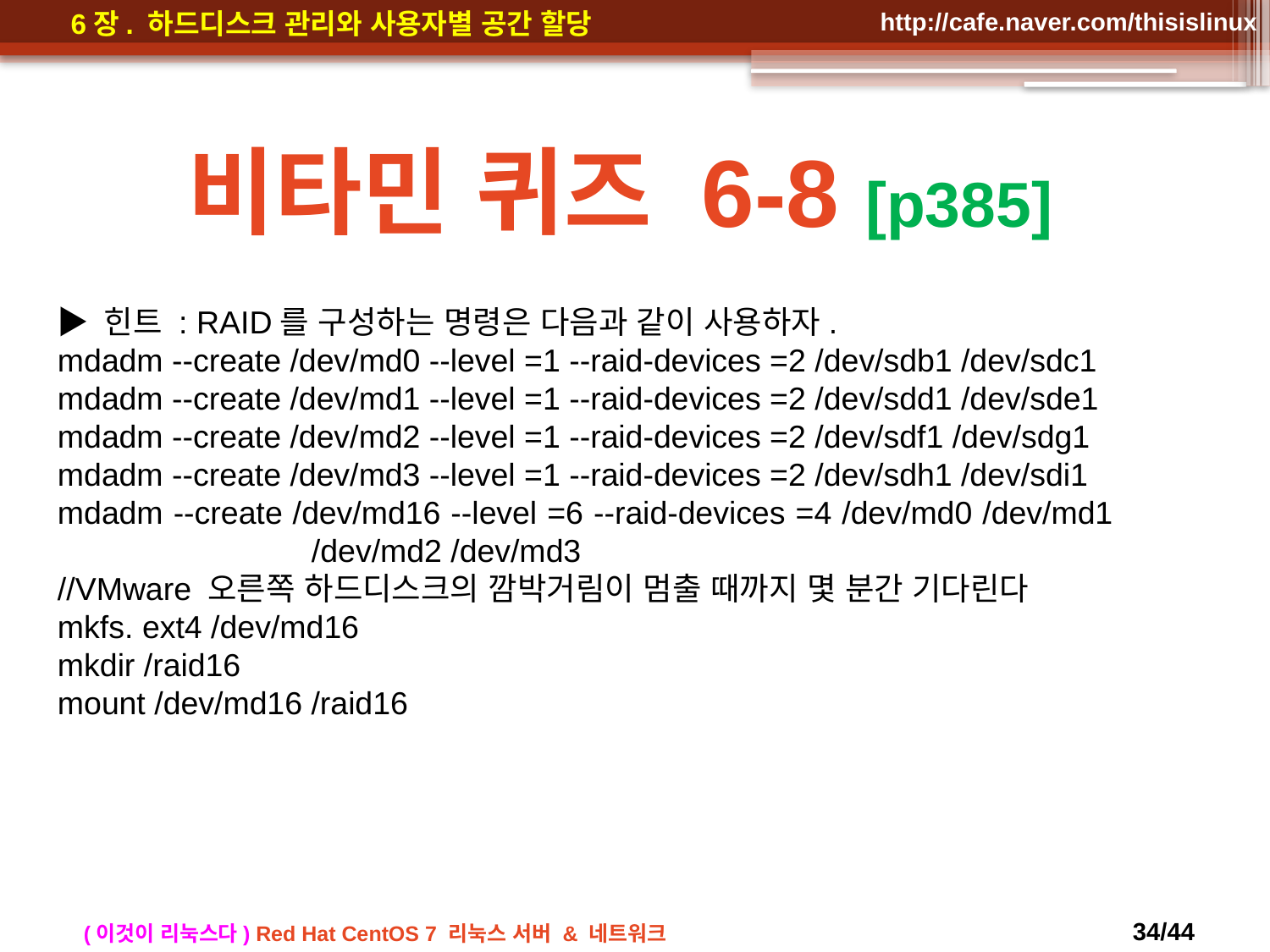

비타민 퀴즈 6-8 [p385]
▶ 힌트 : RAID를 구성하는 명령은 다음과 같이 사용하자.
mdadm --create /dev/md0 --level =1 --raid-devices =2 /dev/sdb1 /dev/sdc1
mdadm --create /dev/md1 --level =1 --raid-devices =2 /dev/sdd1 /dev/sde1
mdadm --create /dev/md2 --level =1 --raid-devices =2 /dev/sdf1 /dev/sdg1
mdadm --create /dev/md3 --level =1 --raid-devices =2 /dev/sdh1 /dev/sdi1
mdadm --create /dev/md16 --level =6 --raid-devices =4 /dev/md0 /dev/md1 			/dev/md2 /dev/md3
//VMware 오른쪽 하드디스크의 깜박거림이 멈출 때까지 몇 분간 기다린다
mkfs. ext4 /dev/md16
mkdir /raid16
mount /dev/md16 /raid16